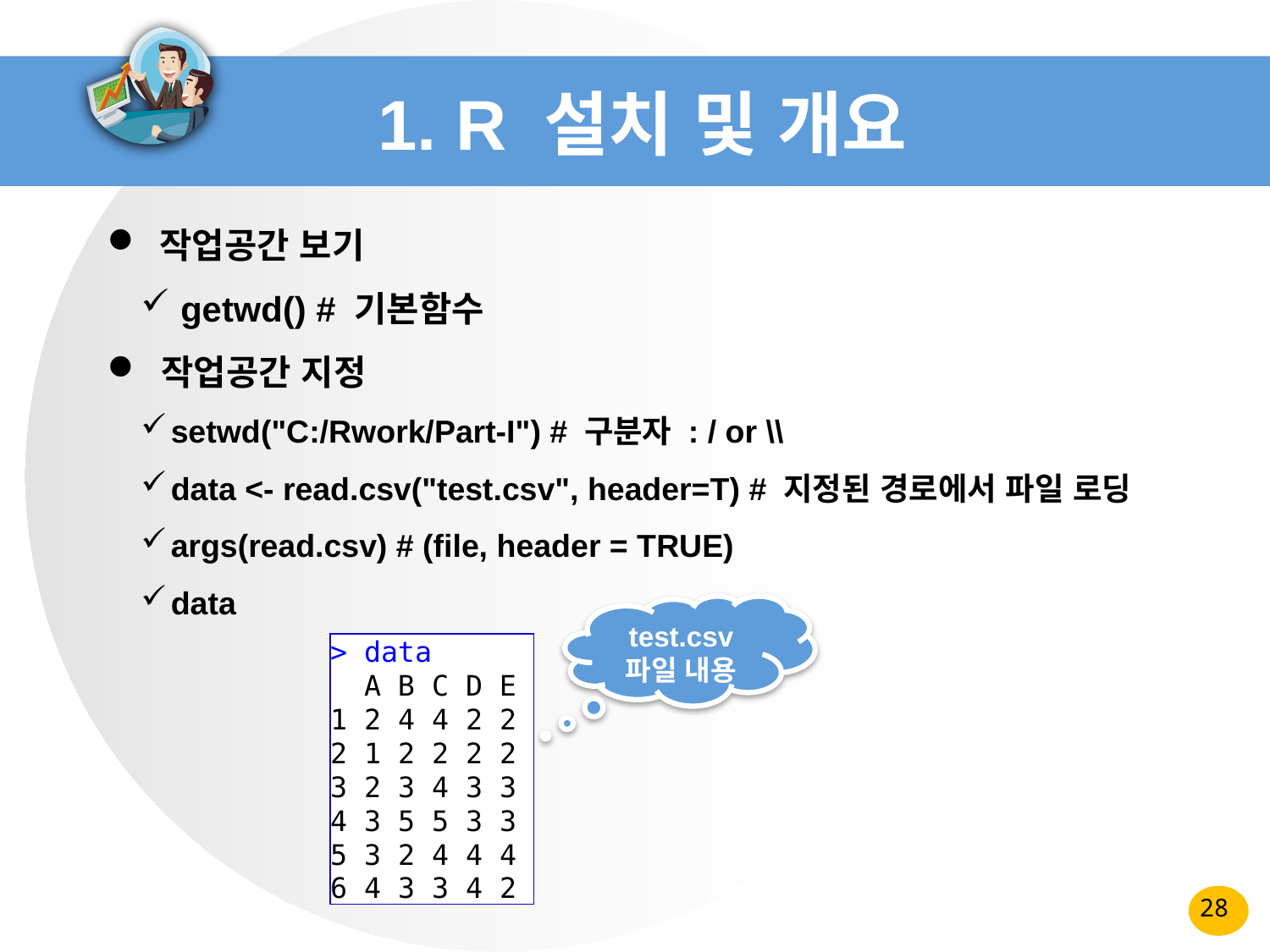

# 1. R 설치 및 개요
 작업공간 보기
 getwd() # 기본함수
 작업공간 지정
setwd("C:/Rwork/Part-I") # 구분자 : / or \\
data <- read.csv("test.csv", header=T) # 지정된 경로에서 파일 로딩
args(read.csv) # (file, header = TRUE)
data
test.csv
파일 내용
> data
  A B C D E
1 2 4 4 2 2
2 1 2 2 2 2
3 2 3 4 3 3
4 3 5 5 3 3
5 3 2 4 4 4
6 4 3 3 4 2
28